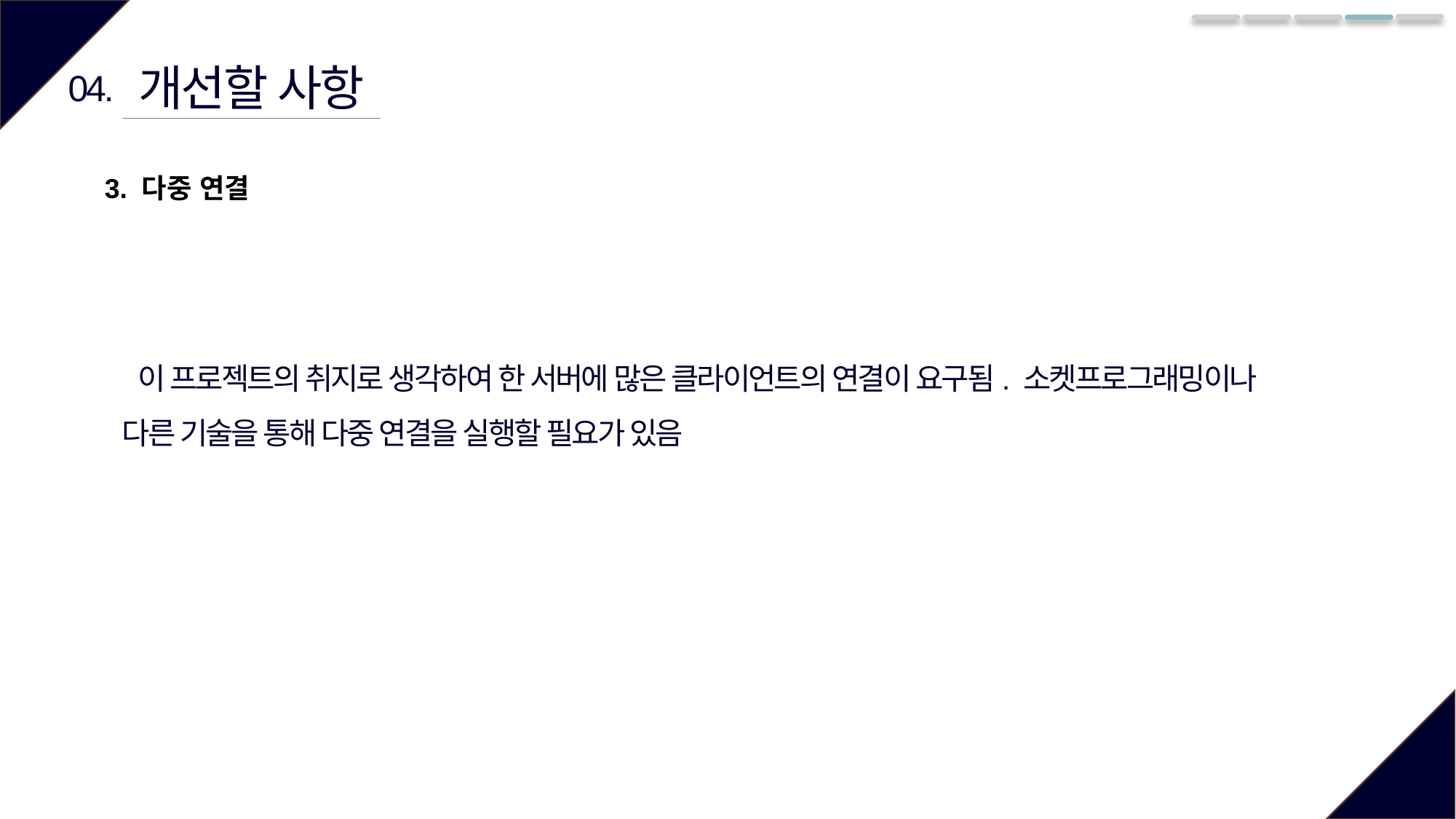

개선할 사항
04.
3. 다중 연결
 이 프로젝트의 취지로 생각하여 한 서버에 많은 클라이언트의 연결이 요구됨. 소켓프로그래밍이나
다른 기술을 통해 다중 연결을 실행할 필요가 있음